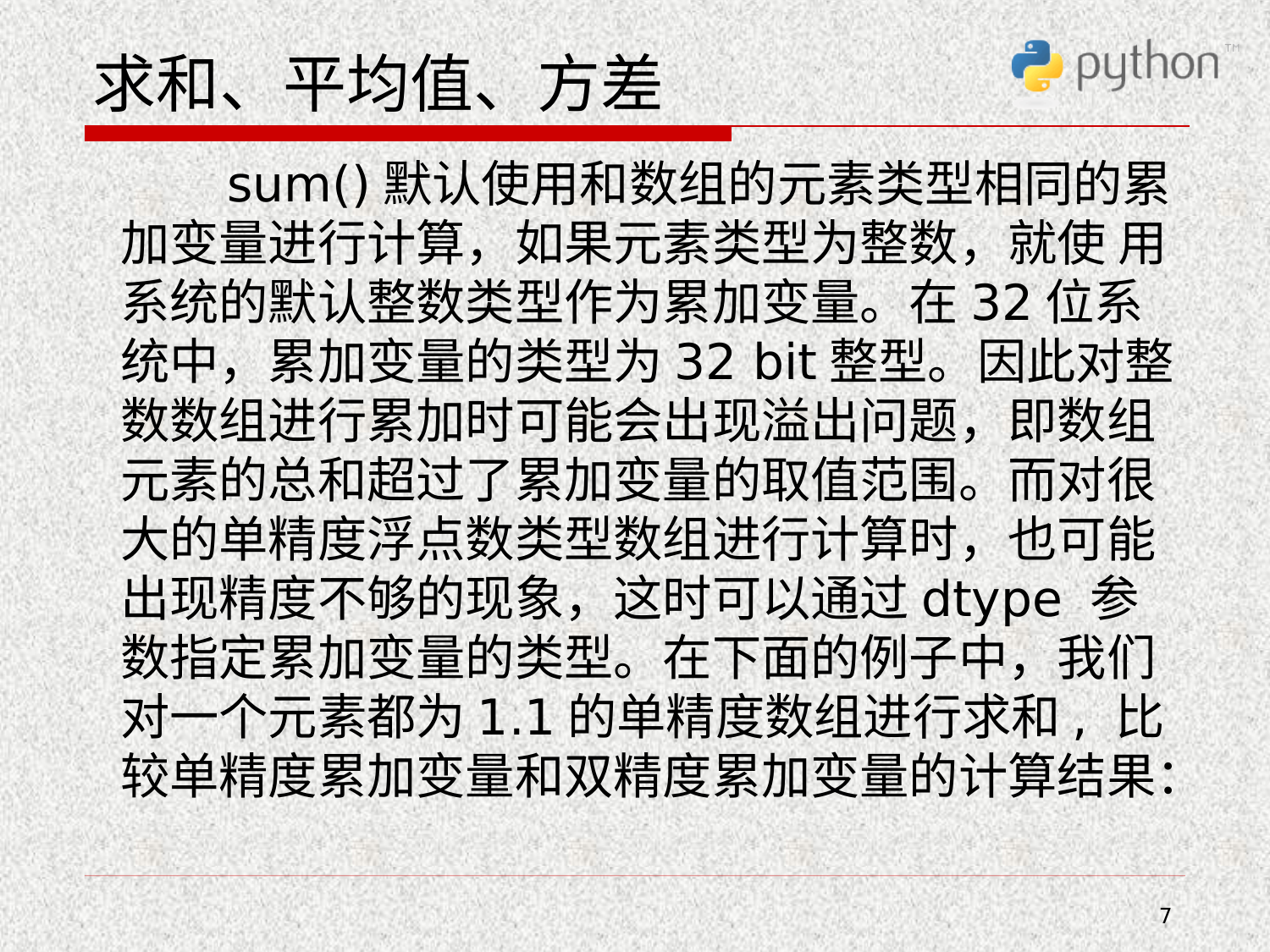

# 求和、平均值、方差
           sum()默认使用和数组的元素类型相同的累加变量进行计算，如果元素类型为整数，就使 用系统的默认整数类型作为累加变量。在32位系统中，累加变量的类型为32 bit整型。因此对整数数组进行累加时可能会出现溢出问题，即数组元素的总和超过了累加变量的取值范围。而对很大的单精度浮点数类型数组进行计算时，也可能出现精度不够的现象，这时可以通过dtype 参数指定累加变量的类型。在下面的例子中，我们对一个元素都为1.1的单精度数组进行求和, 比较单精度累加变量和双精度累加变量的计算结果：

7